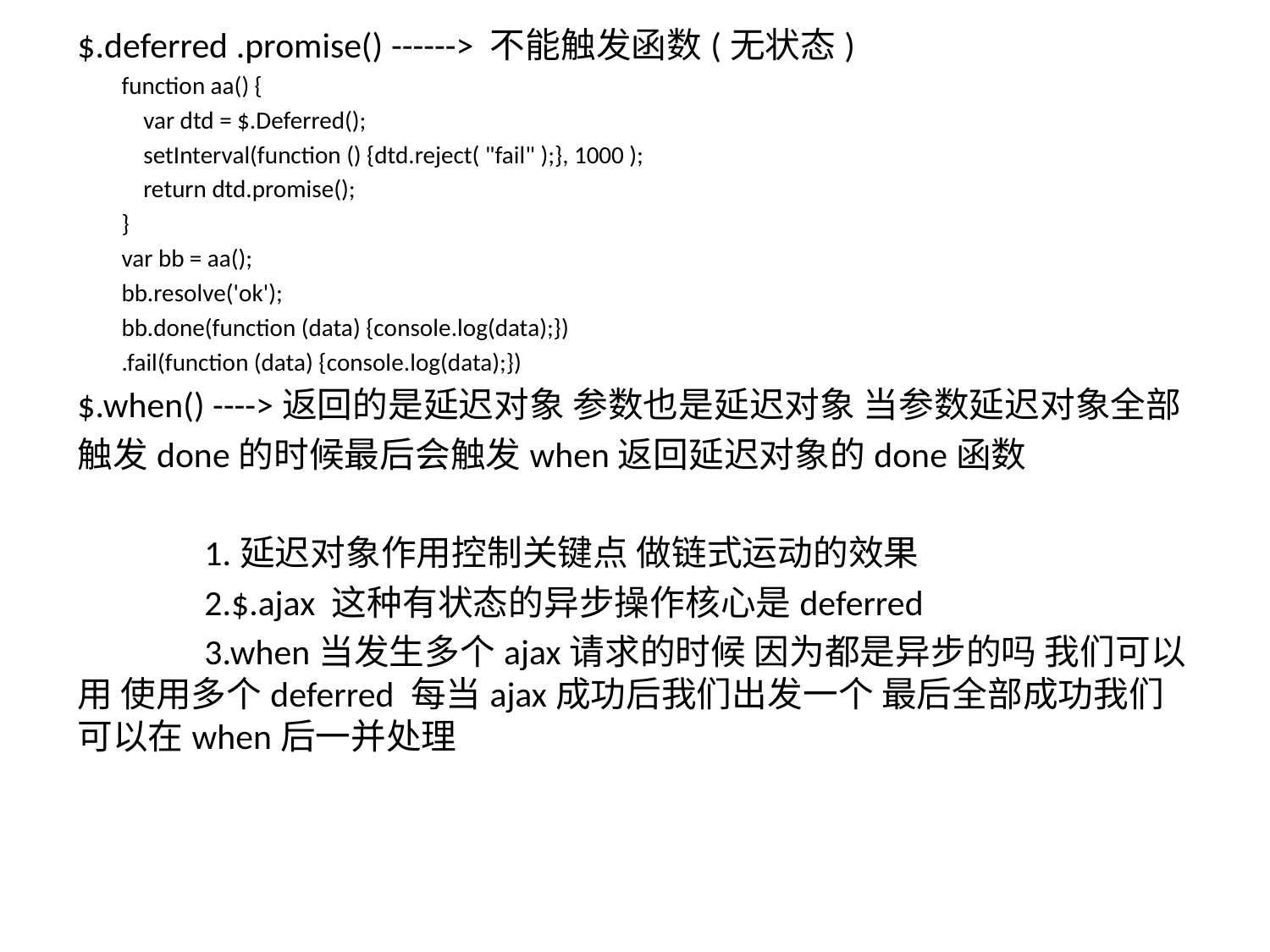

Title
$.deferred .promise() ------> 不能触发函数(无状态)
        function aa() {
            var dtd = $.Deferred();
            setInterval(function () {dtd.reject( "fail" );}, 1000 );
            return dtd.promise();
        }
        var bb = aa();
        bb.resolve('ok');
        bb.done(function (data) {console.log(data);})
        .fail(function (data) {console.log(data);})
$.when() ---->返回的是延迟对象 参数也是延迟对象 当参数延迟对象全部
触发done的时候最后会触发when返回延迟对象的done函数

	1.延迟对象作用控制关键点 做链式运动的效果
	2.$.ajax 这种有状态的异步操作核心是deferred
	3.when当发生多个ajax请求的时候 因为都是异步的吗 我们可以用 使用多个deferred 每当ajax成功后我们出发一个 最后全部成功我们可以在when后一并处理